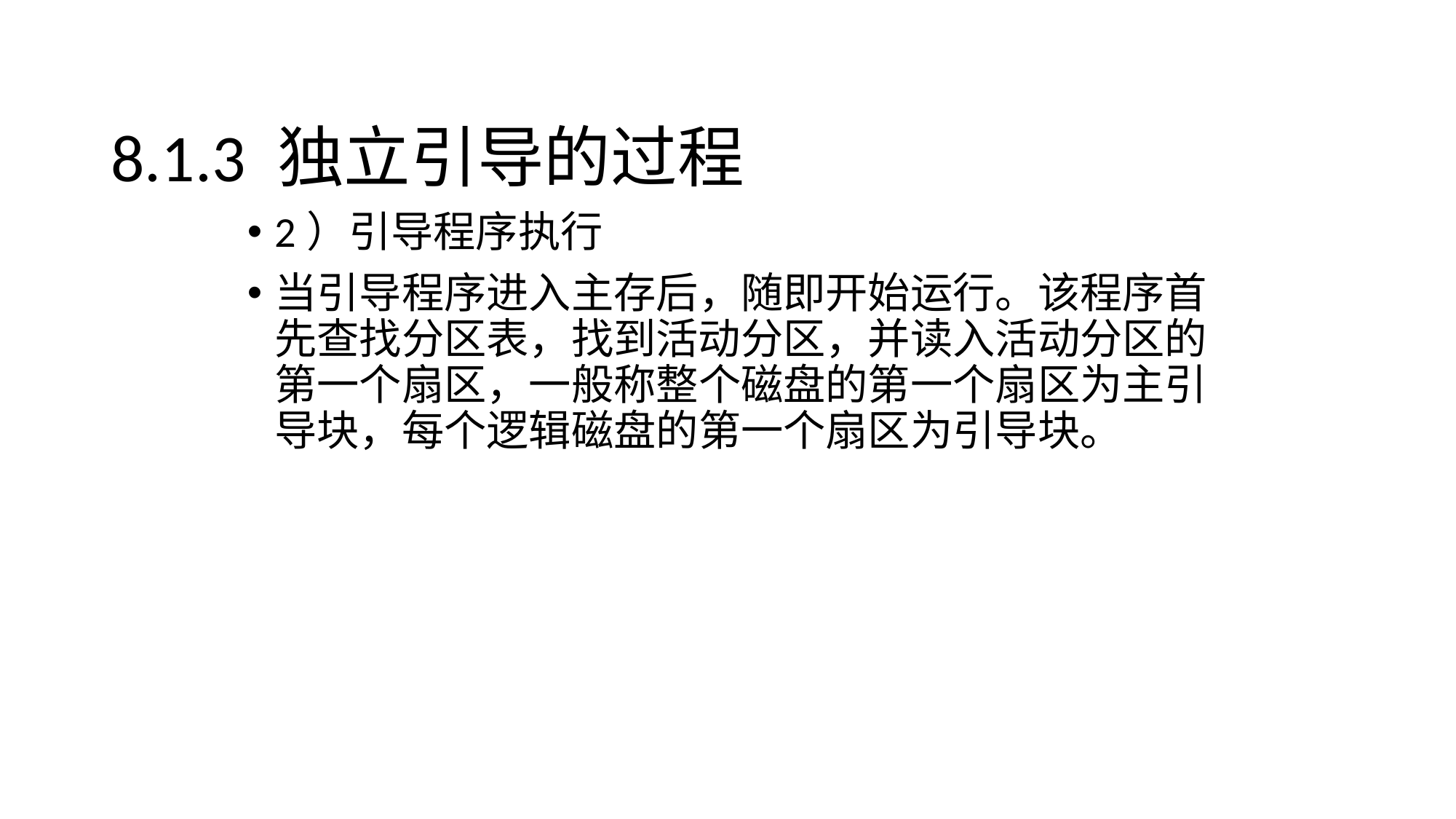

# 8.1.3 独立引导的过程
2）引导程序执行
当引导程序进入主存后，随即开始运行。该程序首先查找分区表，找到活动分区，并读入活动分区的第一个扇区，一般称整个磁盘的第一个扇区为主引导块，每个逻辑磁盘的第一个扇区为引导块。
9